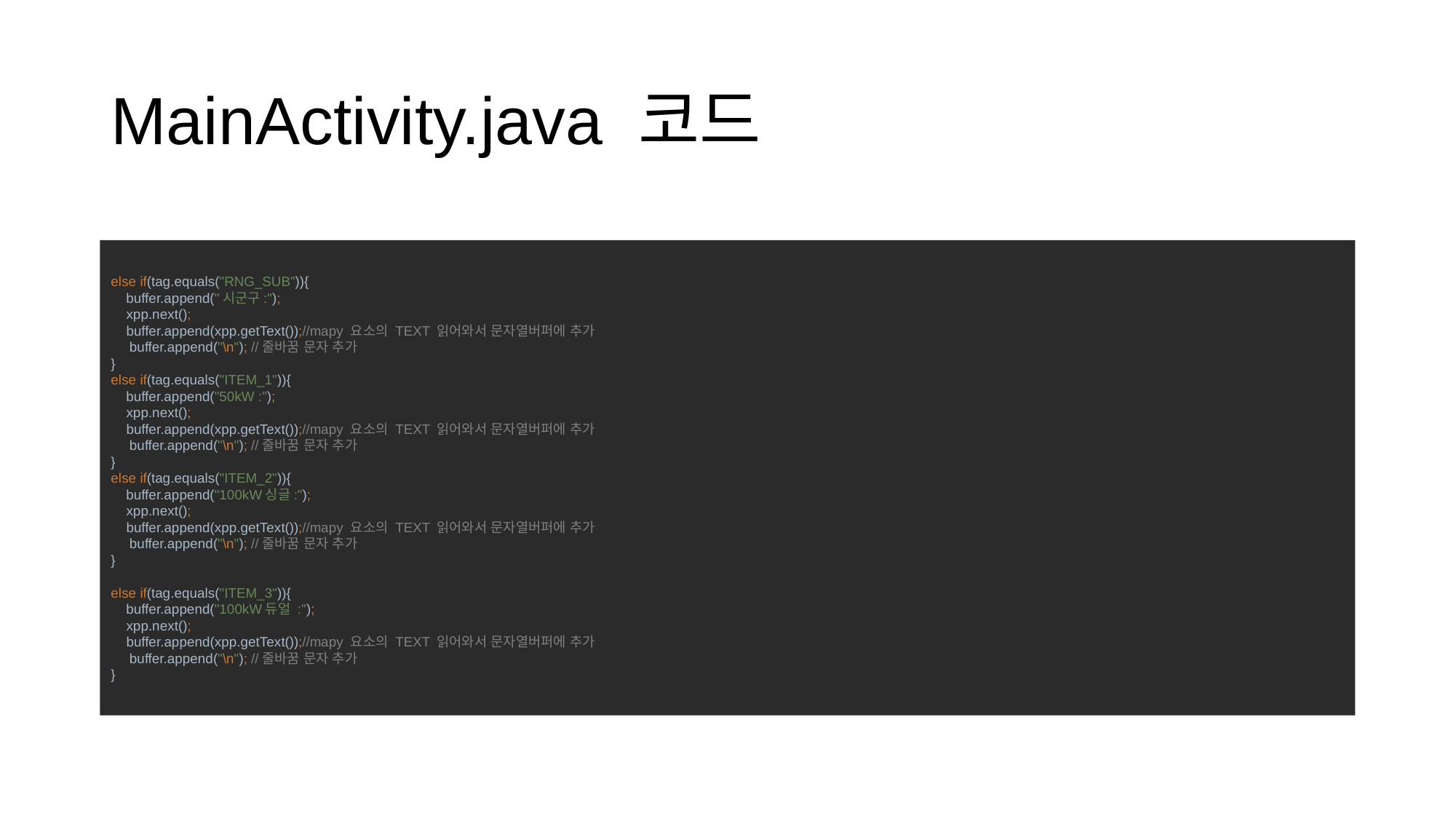

# MainActivity.java 코드
else if(tag.equals("RNG_SUB")){
    buffer.append("시군구:");
    xpp.next();
    buffer.append(xpp.getText());//mapy 요소의 TEXT 읽어와서 문자열버퍼에 추가
    buffer.append("\n"); //줄바꿈 문자 추가
}
else if(tag.equals("ITEM_1")){
    buffer.append("50kW :");
    xpp.next();
    buffer.append(xpp.getText());//mapy 요소의 TEXT 읽어와서 문자열버퍼에 추가
    buffer.append("\n"); //줄바꿈 문자 추가
}
else if(tag.equals("ITEM_2")){
    buffer.append("100kW싱글:");
    xpp.next();
    buffer.append(xpp.getText());//mapy 요소의 TEXT 읽어와서 문자열버퍼에 추가
    buffer.append("\n"); //줄바꿈 문자 추가
}
else if(tag.equals("ITEM_3")){
    buffer.append("100kW듀얼 :");
    xpp.next();
    buffer.append(xpp.getText());//mapy 요소의 TEXT 읽어와서 문자열버퍼에 추가
    buffer.append("\n"); //줄바꿈 문자 추가
}